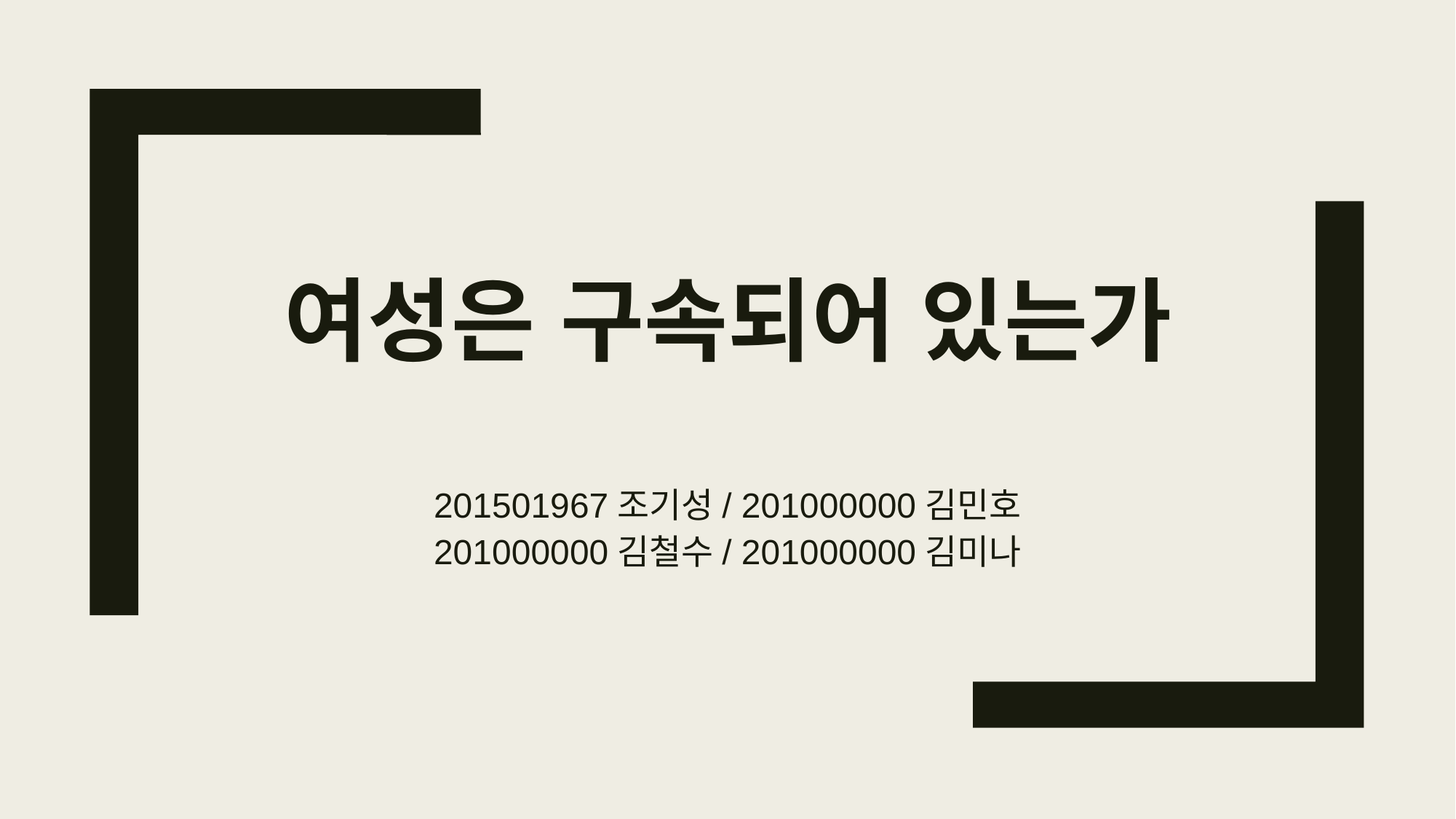

# 여성은 구속되어 있는가
201501967조기성/ 201000000김민호
201000000김철수/ 201000000김미나